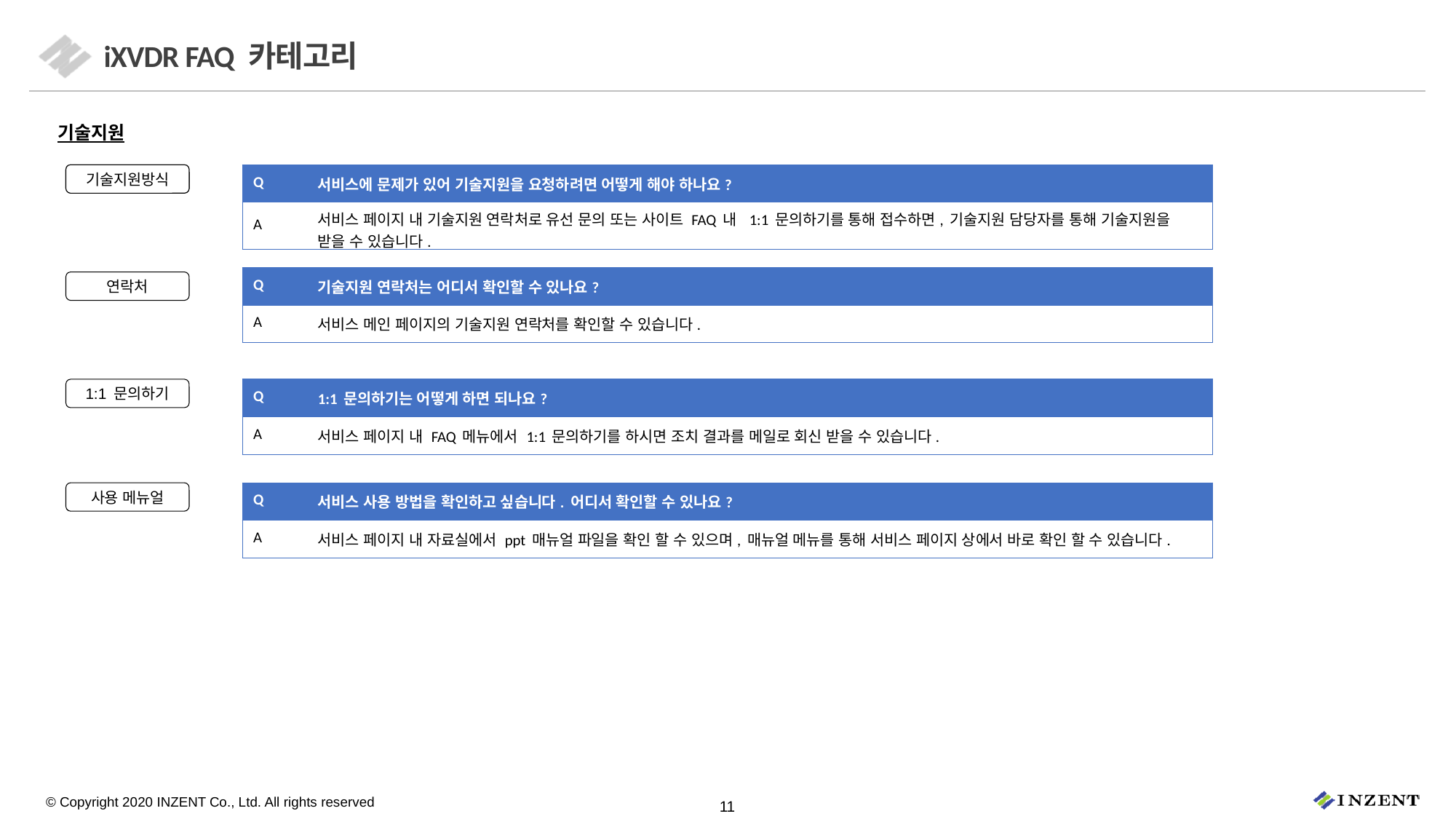

# iXVDR FAQ 카테고리
기술지원
기술지원방식
회원가입
| Q | 서비스에 문제가 있어 기술지원을 요청하려면 어떻게 해야 하나요? |
| --- | --- |
| A | 서비스 페이지 내 기술지원 연락처로 유선 문의 또는 사이트 FAQ 내 1:1 문의하기를 통해 접수하면, 기술지원 담당자를 통해 기술지원을 받을 수 있습니다. |
| Q | 기술지원 연락처는 어디서 확인할 수 있나요? |
| --- | --- |
| A | 서비스 메인 페이지의 기술지원 연락처를 확인할 수 있습니다. |
연락처
1:1 문의하기
| Q | 1:1 문의하기는 어떻게 하면 되나요? |
| --- | --- |
| A | 서비스 페이지 내 FAQ 메뉴에서 1:1 문의하기를 하시면 조치 결과를 메일로 회신 받을 수 있습니다. |
사용 메뉴얼
| Q | 서비스 사용 방법을 확인하고 싶습니다. 어디서 확인할 수 있나요? |
| --- | --- |
| A | 서비스 페이지 내 자료실에서 ppt 매뉴얼 파일을 확인 할 수 있으며, 매뉴얼 메뉴를 통해 서비스 페이지 상에서 바로 확인 할 수 있습니다. |
11